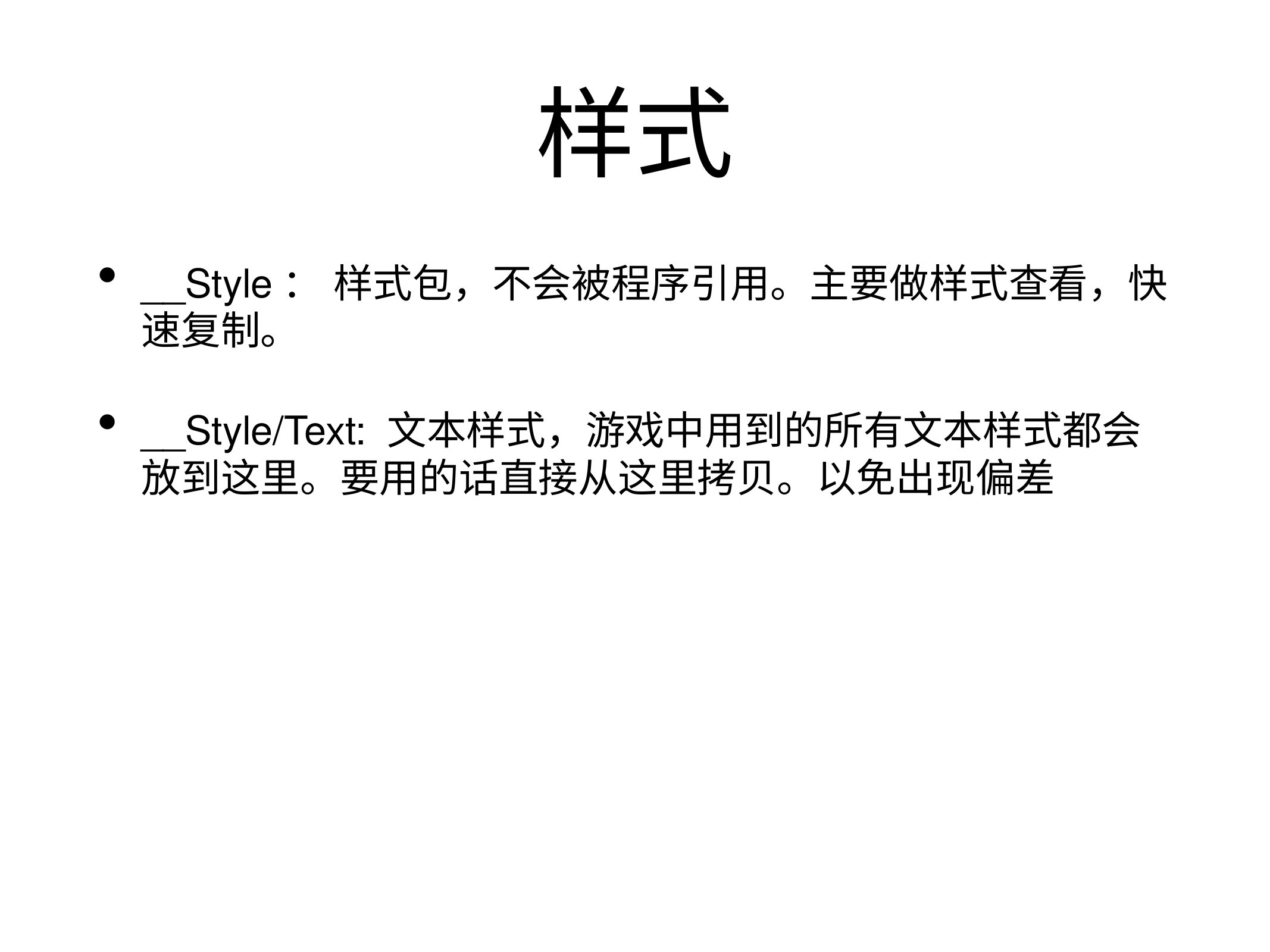

# 样式
__Style： 样式包，不会被程序引用。主要做样式查看，快速复制。
__Style/Text: 文本样式，游戏中用到的所有文本样式都会放到这里。要用的话直接从这里拷贝。以免出现偏差